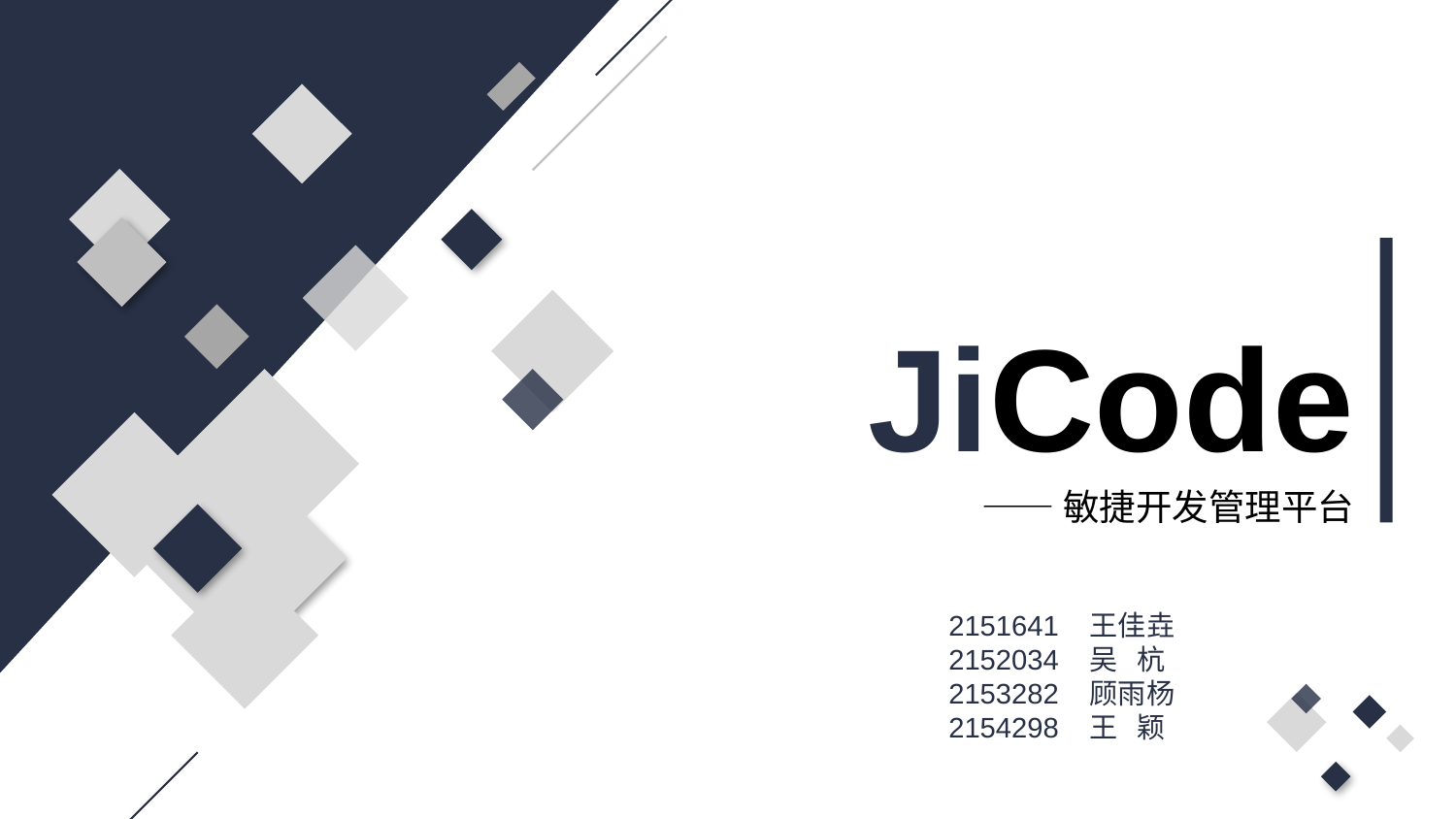

JiCode

——敏捷开发管理平台

2151641   王佳垚
2152034   吴   杭
2153282   顾雨杨
2154298   王   颖